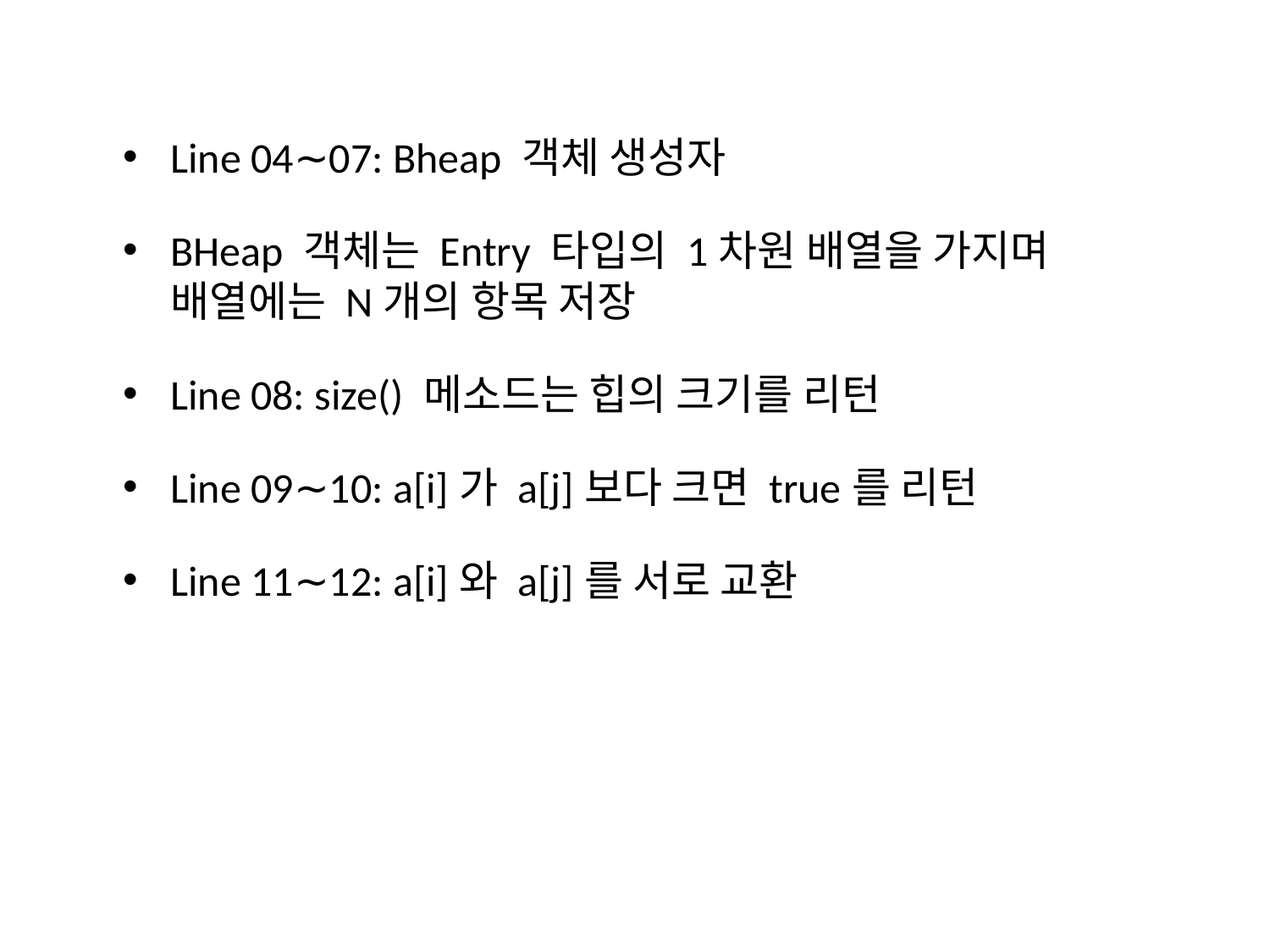

Line 04∼07: Bheap 객체 생성자
BHeap 객체는 Entry 타입의 1차원 배열을 가지며 배열에는 N개의 항목 저장
Line 08: size() 메소드는 힙의 크기를 리턴
Line 09∼10: a[i]가 a[j]보다 크면 true를 리턴
Line 11∼12: a[i]와 a[j]를 서로 교환